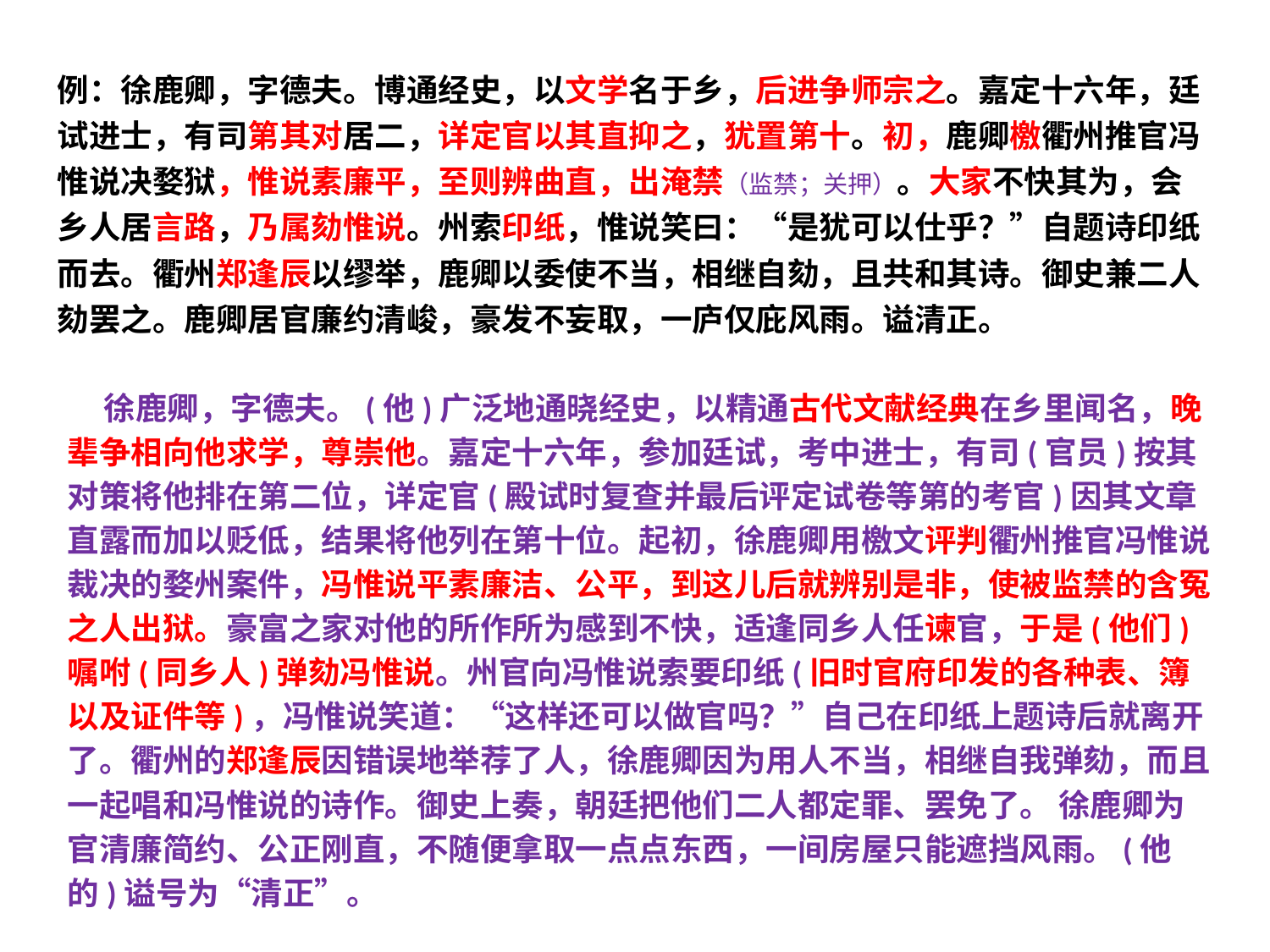

例：徐鹿卿，字德夫。博通经史，以文学名于乡，后进争师宗之。嘉定十六年，廷试进士，有司第其对居二，详定官以其直抑之，犹置第十。初，鹿卿檄衢州推官冯惟说决婺狱，惟说素廉平，至则辨曲直，出淹禁（监禁；关押）。大家不快其为，会乡人居言路，乃属劾惟说。州索印纸，惟说笑曰：“是犹可以仕乎？”自题诗印纸而去。衢州郑逢辰以缪举，鹿卿以委使不当，相继自劾，且共和其诗。御史兼二人劾罢之。鹿卿居官廉约清峻，豪发不妄取，一庐仅庇风雨。谥清正。

    徐鹿卿，字德夫。(他)广泛地通晓经史，以精通古代文献经典在乡里闻名，晚辈争相向他求学，尊崇他。嘉定十六年，参加廷试，考中进士，有司(官员)按其对策将他排在第二位，详定官(殿试时复查并最后评定试卷等第的考官)因其文章直露而加以贬低，结果将他列在第十位。起初，徐鹿卿用檄文评判衢州推官冯惟说裁决的婺州案件，冯惟说平素廉洁、公平，到这儿后就辨别是非，使被监禁的含冤之人出狱。豪富之家对他的所作所为感到不快，适逢同乡人任谏官，于是(他们)嘱咐(同乡人)弹劾冯惟说。州官向冯惟说索要印纸(旧时官府印发的各种表、簿以及证件等)，冯惟说笑道：“这样还可以做官吗？”自己在印纸上题诗后就离开了。衢州的郑逢辰因错误地举荐了人，徐鹿卿因为用人不当，相继自我弹劾，而且一起唱和冯惟说的诗作。御史上奏，朝廷把他们二人都定罪、罢免了。 徐鹿卿为官清廉简约、公正刚直，不随便拿取一点点东西，一间房屋只能遮挡风雨。(他的)谥号为“清正”。